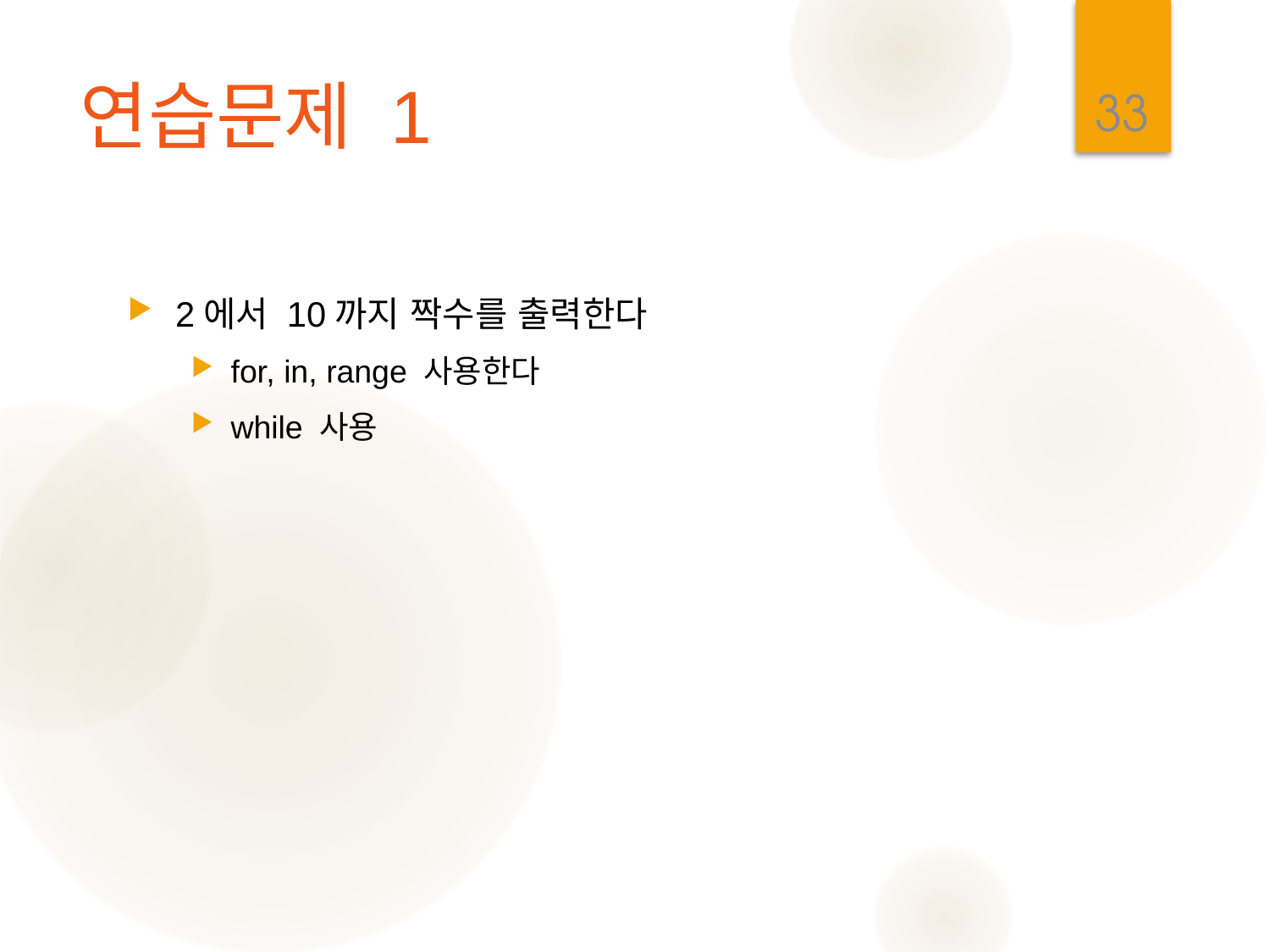

33
# 연습문제 1
2에서 10까지 짝수를 출력한다
for, in, range 사용한다
while 사용